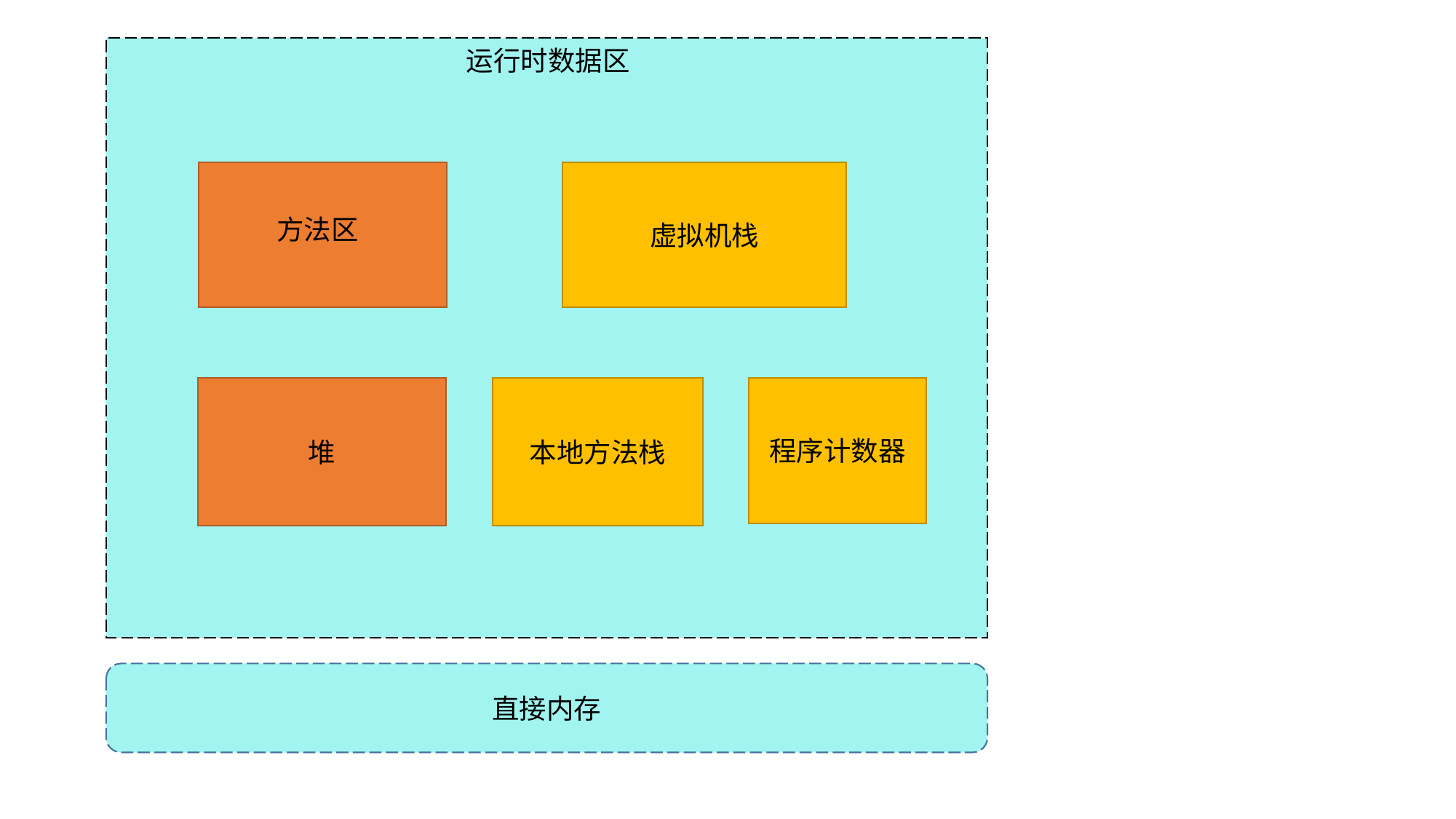

运行时数据区

虚拟机栈
方法区
本地方法栈
程序计数器
堆
直接内存